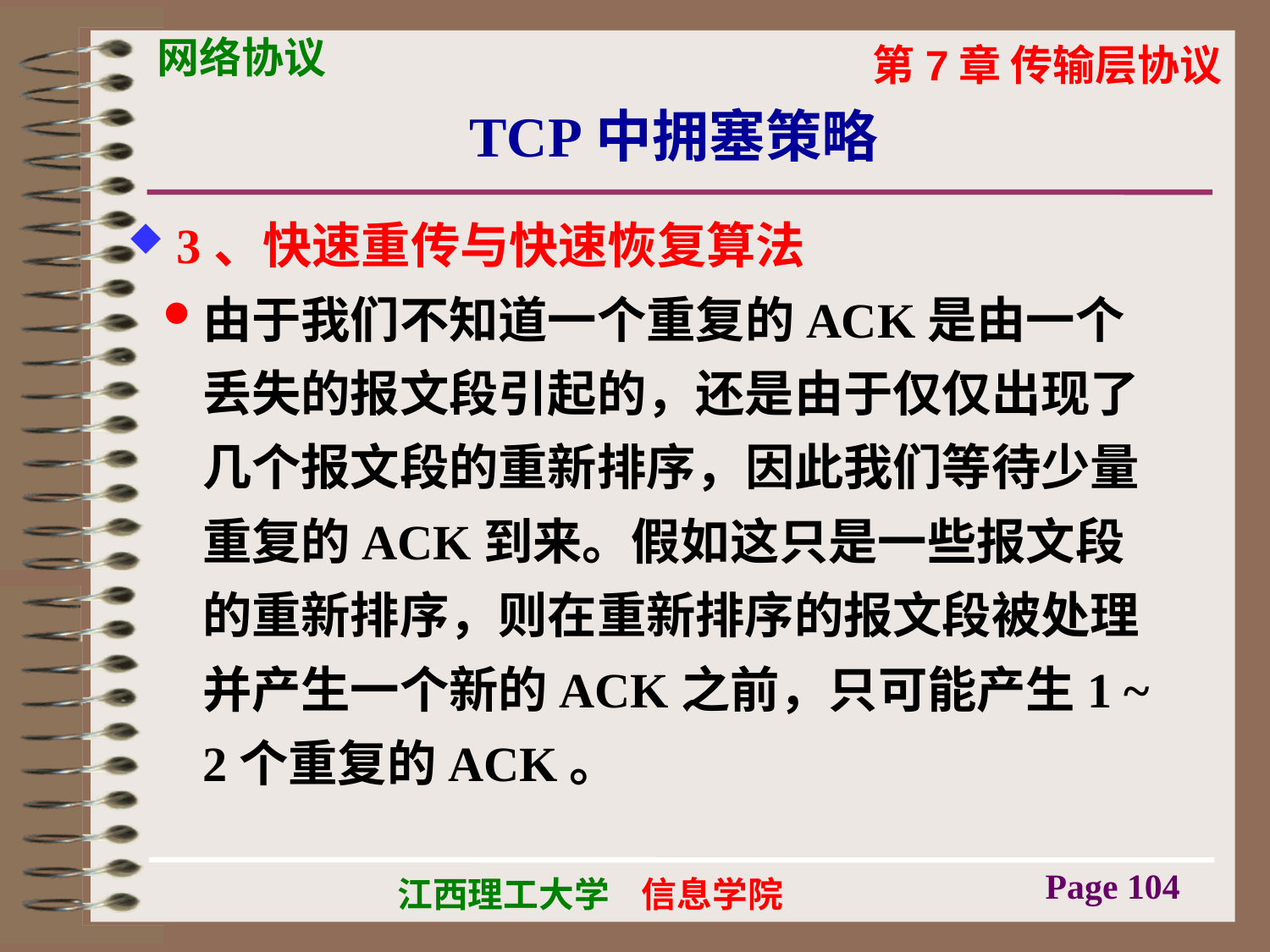

# TCP中拥塞策略
 3、快速重传与快速恢复算法
由于我们不知道一个重复的ACK是由一个丢失的报文段引起的，还是由于仅仅出现了几个报文段的重新排序，因此我们等待少量重复的ACK到来。假如这只是一些报文段的重新排序，则在重新排序的报文段被处理并产生一个新的ACK之前，只可能产生1 ~ 2个重复的ACK。
Page 104